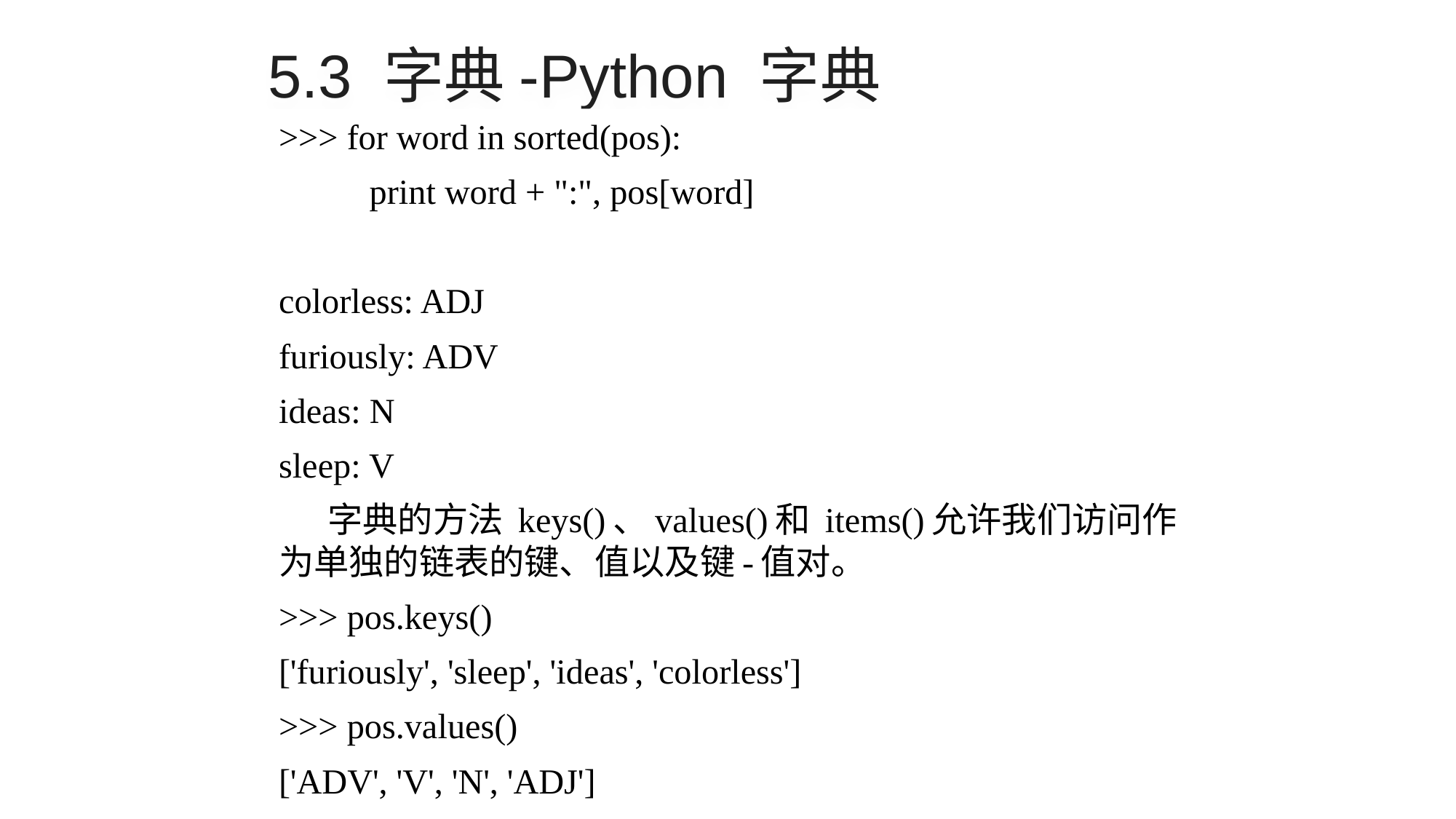

# 5.3 字典-Python 字典
>>> for word in sorted(pos):
	print word + ":", pos[word]

colorless: ADJ
furiously: ADV
ideas: N
sleep: V
字典的方法 keys()、values()和 items()允许我们访问作为单独的链表的键、值以及键-值对。
>>> pos.keys()
['furiously', 'sleep', 'ideas', 'colorless']
>>> pos.values()
['ADV', 'V', 'N', 'ADJ']